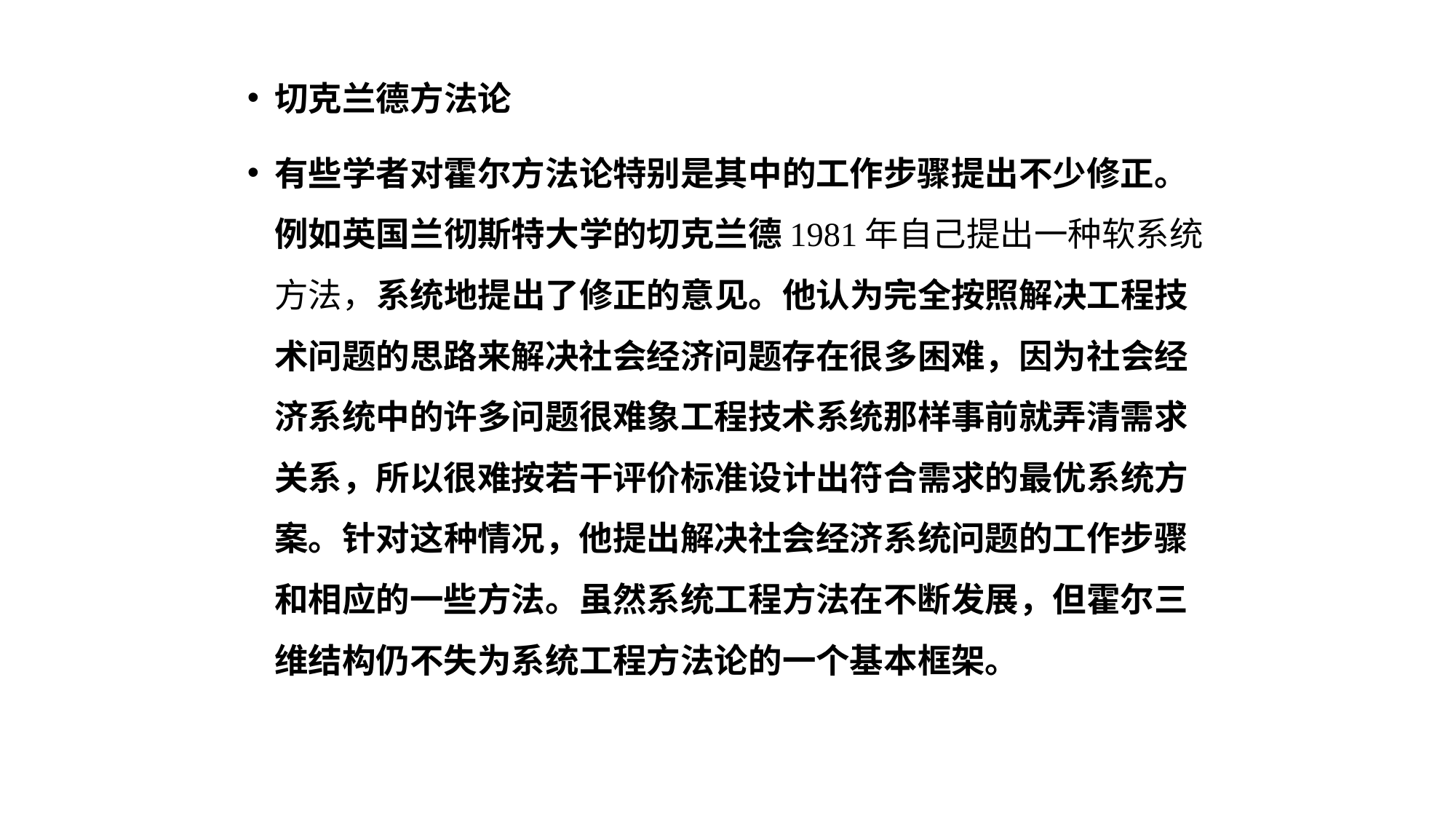

切克兰德方法论
有些学者对霍尔方法论特别是其中的工作步骤提出不少修正。例如英国兰彻斯特大学的切克兰德1981年自己提出一种软系统方法，系统地提出了修正的意见。他认为完全按照解决工程技术问题的思路来解决社会经济问题存在很多困难，因为社会经济系统中的许多问题很难象工程技术系统那样事前就弄清需求关系，所以很难按若干评价标准设计出符合需求的最优系统方案。针对这种情况，他提出解决社会经济系统问题的工作步骤和相应的一些方法。虽然系统工程方法在不断发展，但霍尔三维结构仍不失为系统工程方法论的一个基本框架。